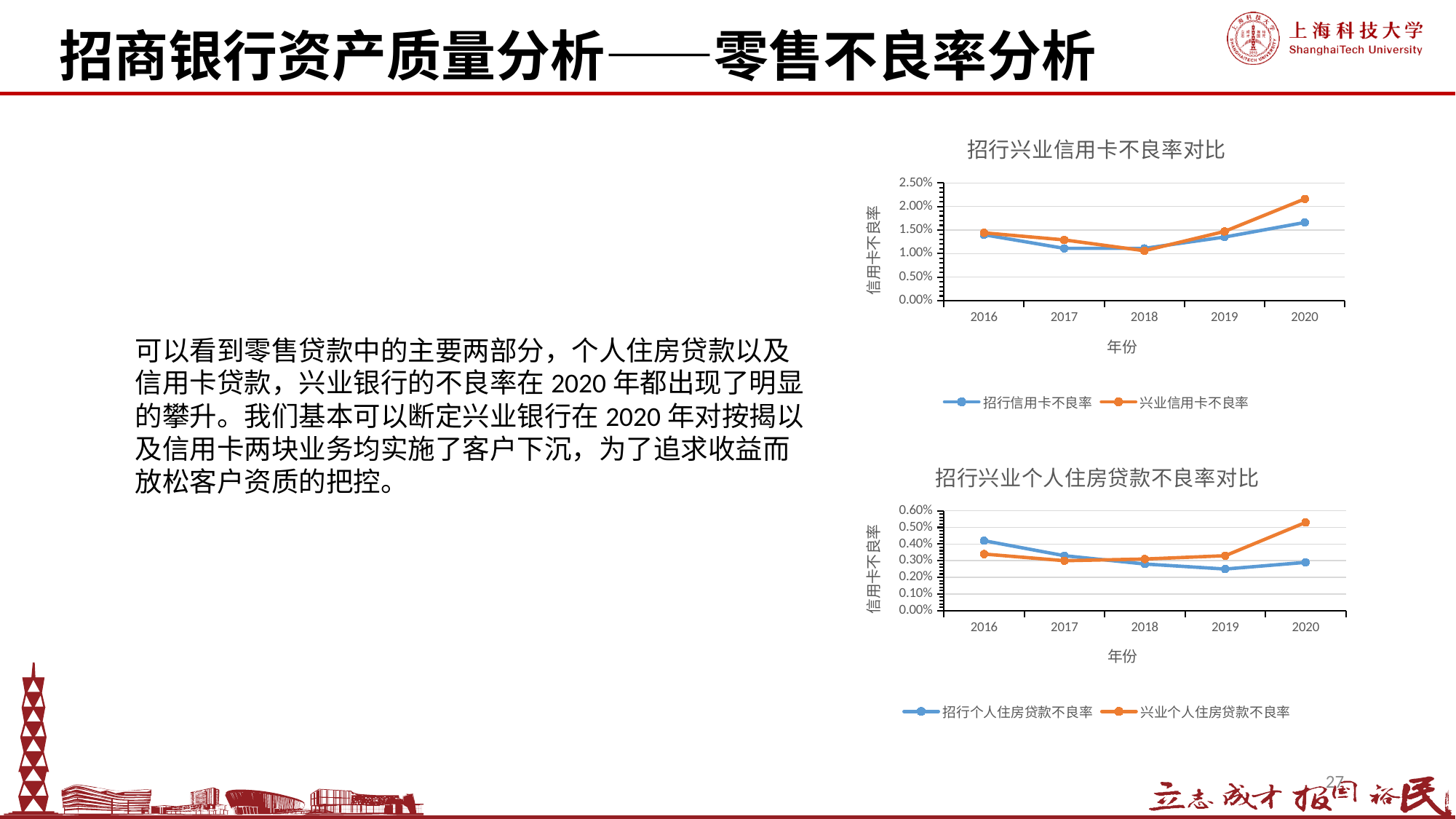

招商银行资产质量分析——零售不良率分析

### Chart: 招行兴业信用卡不良率对比

| Category | 招行信用卡不良率 | 兴业信用卡不良率 |
|---|---|---|
| 2016 | 0.013999999999999999 | 0.0144 |
| 2017 | 0.0111 | 0.0129 |
| 2018 | 0.0111 | 0.0106 |
| 2019 | 0.013500000000000002 | 0.0147 |
| 2020 | 0.0166 | 0.0216 |
可以看到零售贷款中的主要两部分，个人住房贷款以及信用卡贷款，兴业银行的不良率在2020年都出现了明显的攀升。我们基本可以断定兴业银行在2020年对按揭以及信用卡两块业务均实施了客户下沉，为了追求收益而放松客户资质的把控。

### Chart: 招行兴业个人住房贷款不良率对比

| Category | 招行个人住房贷款不良率 | 兴业个人住房贷款不良率 |
|---|---|---|
| 2016 | 0.0042 | 0.0034000000000000002 |
| 2017 | 0.0033 | 0.003 |
| 2018 | 0.0028000000000000004 | 0.0031 |
| 2019 | 0.0025 | 0.0033 |
| 2020 | 0.0029 | 0.0053 |
27